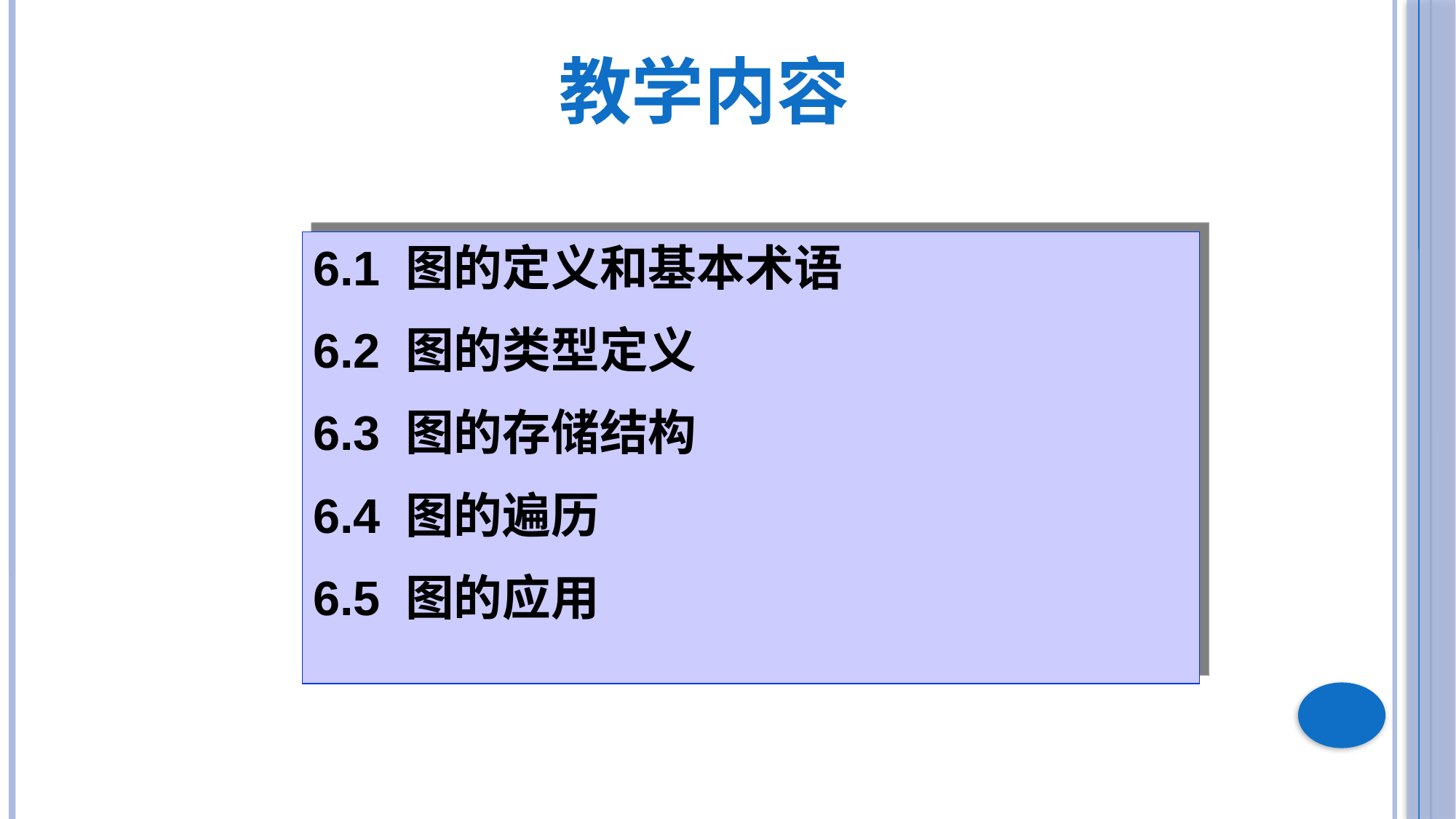

教学内容
6.1 图的定义和基本术语
6.2 图的类型定义
6.3 图的存储结构
6.4 图的遍历
6.5 图的应用